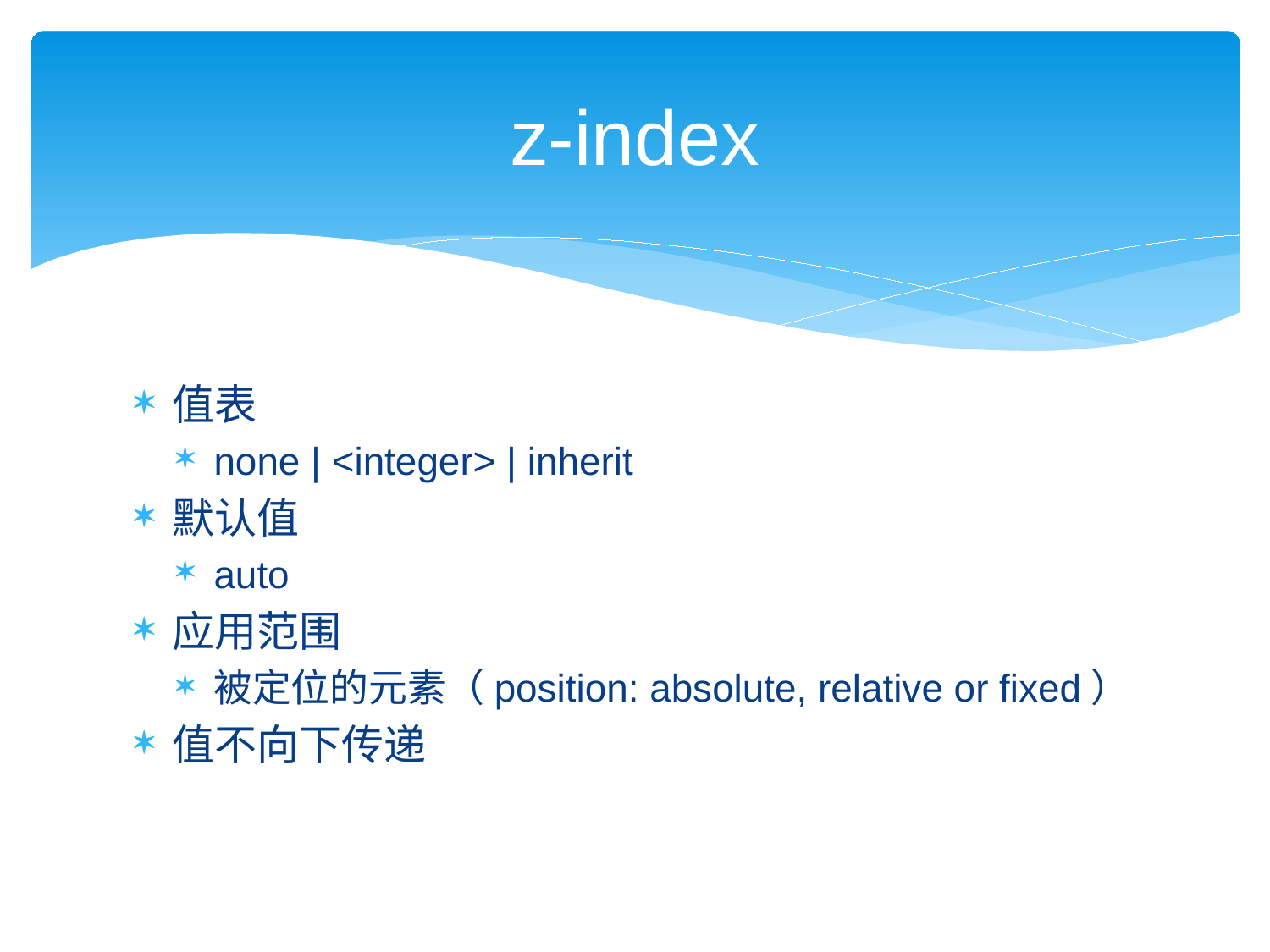

# z-index
值表
none | <integer> | inherit
默认值
auto
应用范围
被定位的元素（position: absolute, relative or fixed）
值不向下传递